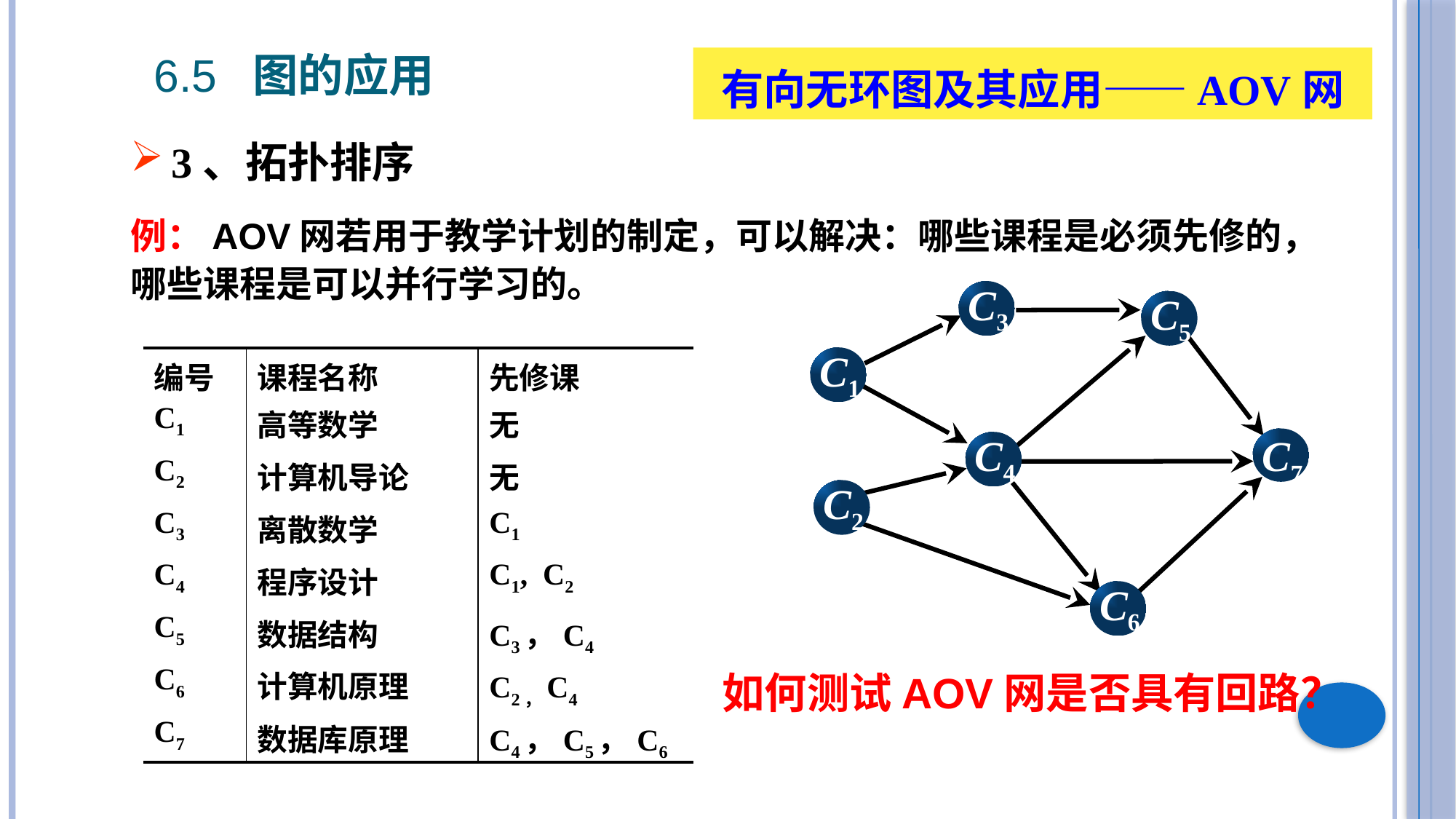

6.5  图的应用
有向无环图及其应用——AOV网
3、拓扑排序

例：AOV网若用于教学计划的制定，可以解决：哪些课程是必须先修的，哪些课程是可以并行学习的。
C3

C5

C1

C4

C7

C2

C6

| 编号 | 课程名称 | 先修课 |
| --- | --- | --- |
| C1 | 高等数学 | 无 |
| C2 | 计算机导论 | 无 |
| C3 | 离散数学 | C1 |
| C4 | 程序设计 | C1, C2 |
| C5 | 数据结构 | C3，C4 |
| C6 | 计算机原理 | C2，C4 |
| C7 | 数据库原理 | C4，C5，C6 |
如何测试AOV网是否具有回路？